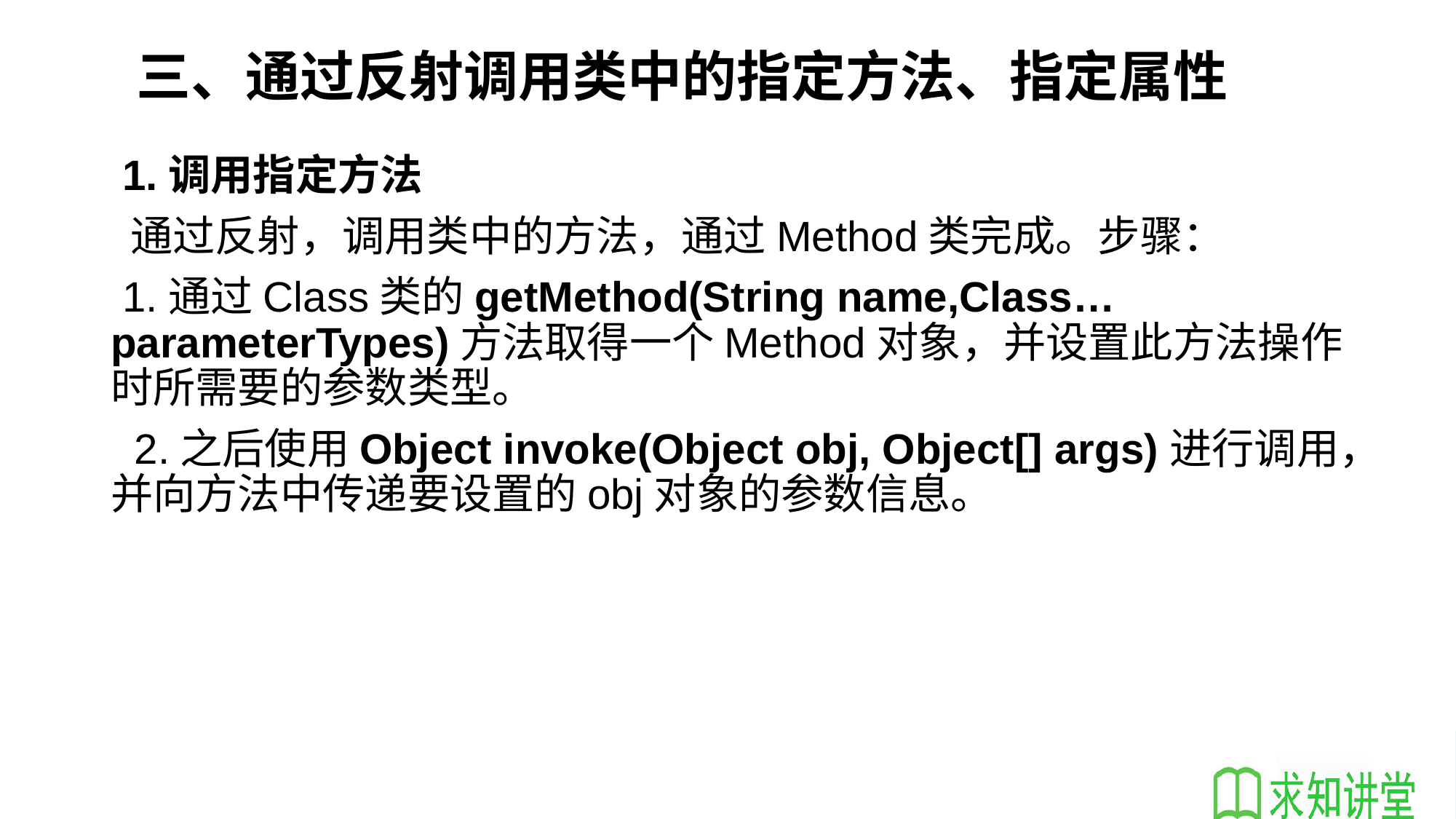

# 三、通过反射调用类中的指定方法、指定属性
 1.调用指定方法
 通过反射，调用类中的方法，通过Method类完成。步骤：
 1.通过Class类的getMethod(String name,Class…parameterTypes)方法取得一个Method对象，并设置此方法操作时所需要的参数类型。
  2.之后使用Object invoke(Object obj, Object[] args)进行调用，并向方法中传递要设置的obj对象的参数信息。